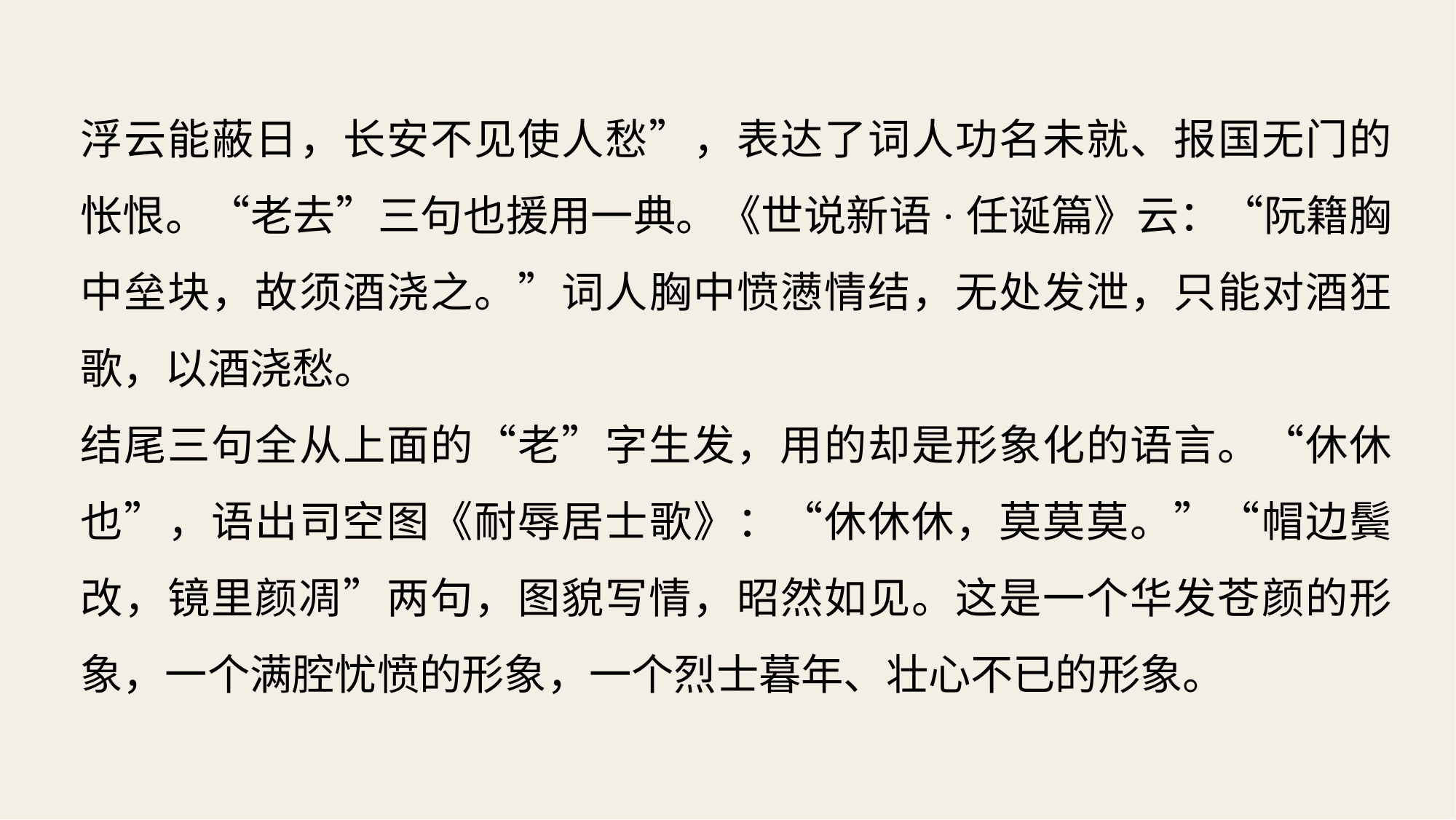

浮云能蔽日，长安不见使人愁”，表达了词人功名未就、报国无门的怅恨。“老去”三句也援用一典。《世说新语·任诞篇》云：“阮籍胸中垒块，故须酒浇之。”词人胸中愤懑情结，无处发泄，只能对酒狂歌，以酒浇愁。
结尾三句全从上面的“老”字生发，用的却是形象化的语言。“休休也”，语出司空图《耐辱居士歌》：“休休休，莫莫莫。”“帽边鬓改，镜里颜凋”两句，图貌写情，昭然如见。这是一个华发苍颜的形象，一个满腔忧愤的形象，一个烈士暮年、壮心不已的形象。